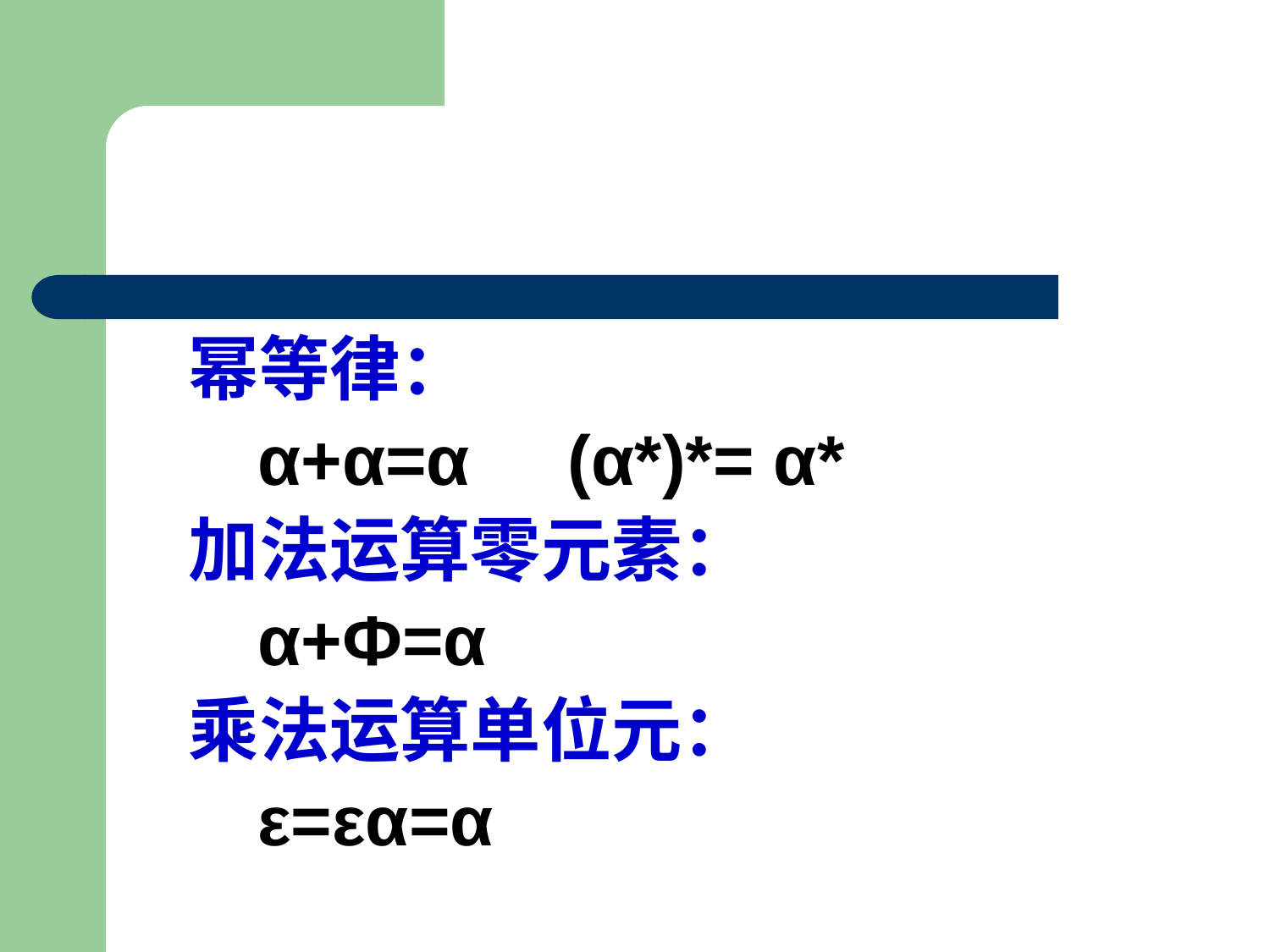

#
  幂等律：
      α+α=α     (α*)*= α*
  加法运算零元素：
      α+Ф=α
  乘法运算单位元：
      ε=εα=α